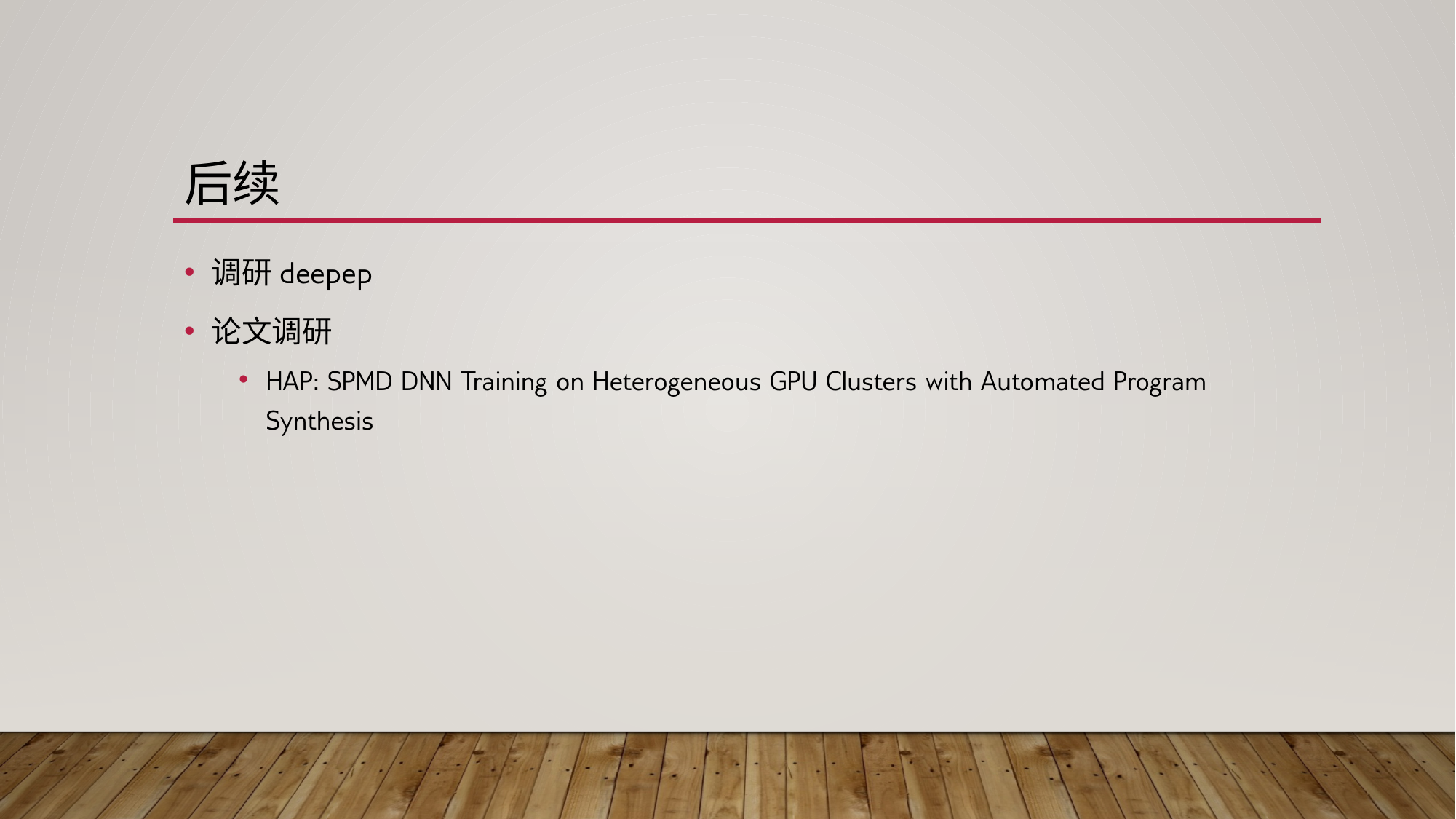

# 后续
调研deepep
论文调研
HAP: SPMD DNN Training on Heterogeneous GPU Clusters with Automated Program Synthesis